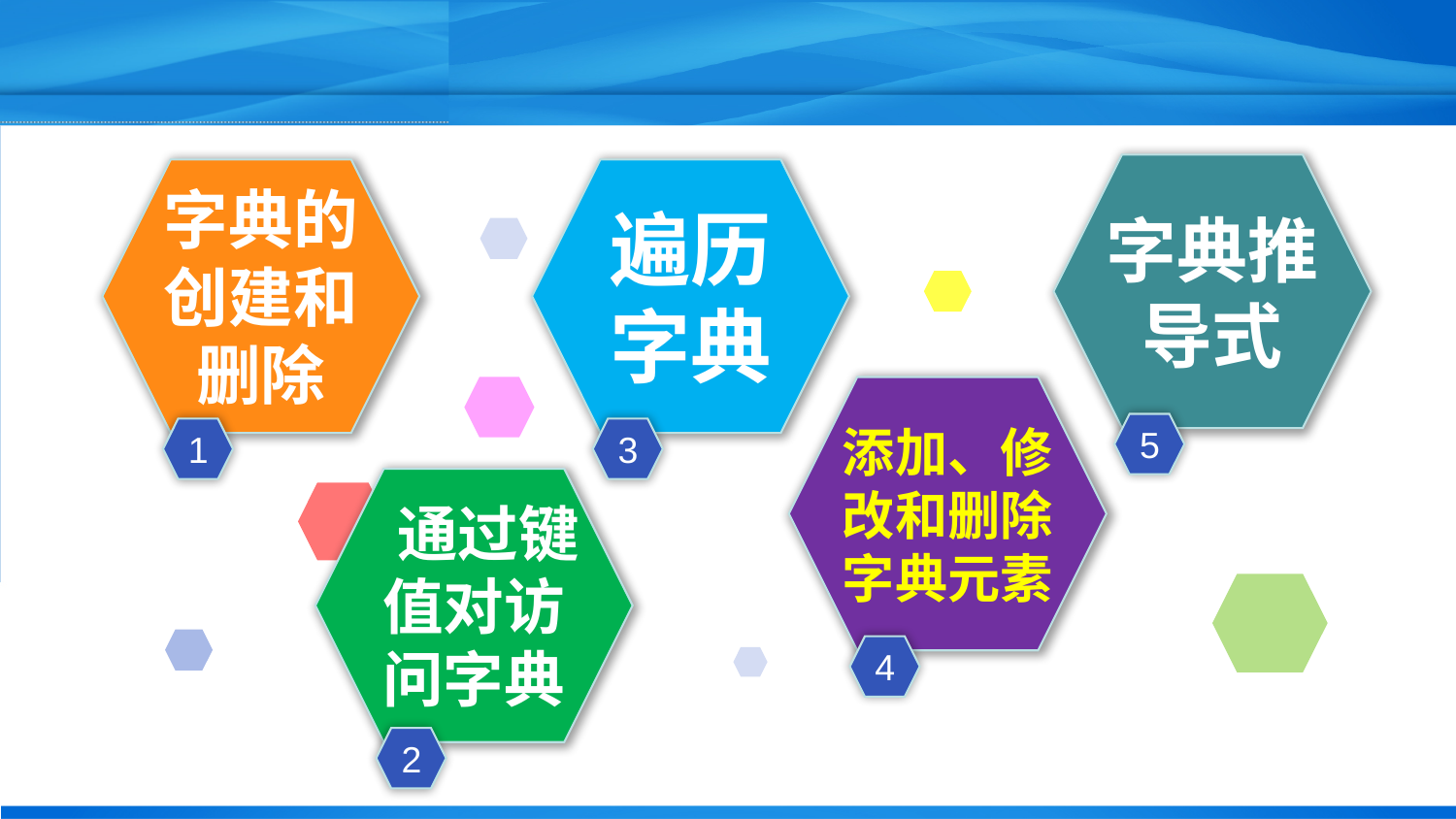

字典推导式
5
字典的创建和删除
1
遍历字典
3

添加、修改和删除字典元素
4
 通过键值对访问字典
2